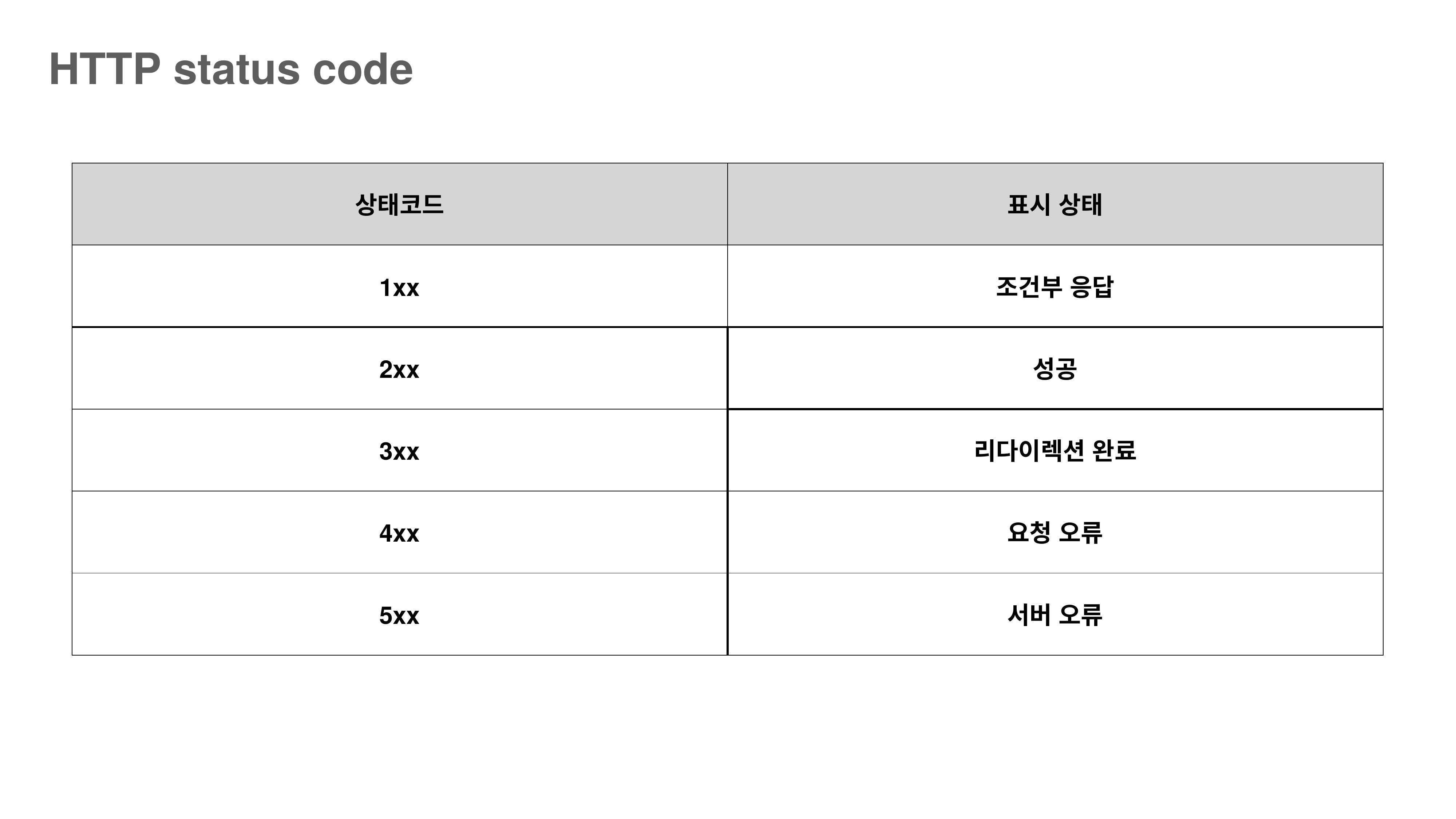

HTTP status code
| 상태코드 | 표시 상태 |
| --- | --- |
| 1xx | 조건부 응답 |
| 2xx | 성공 |
| 3xx | 리다이렉션 완료 |
| 4xx | 요청 오류 |
| 5xx | 서버 오류 |